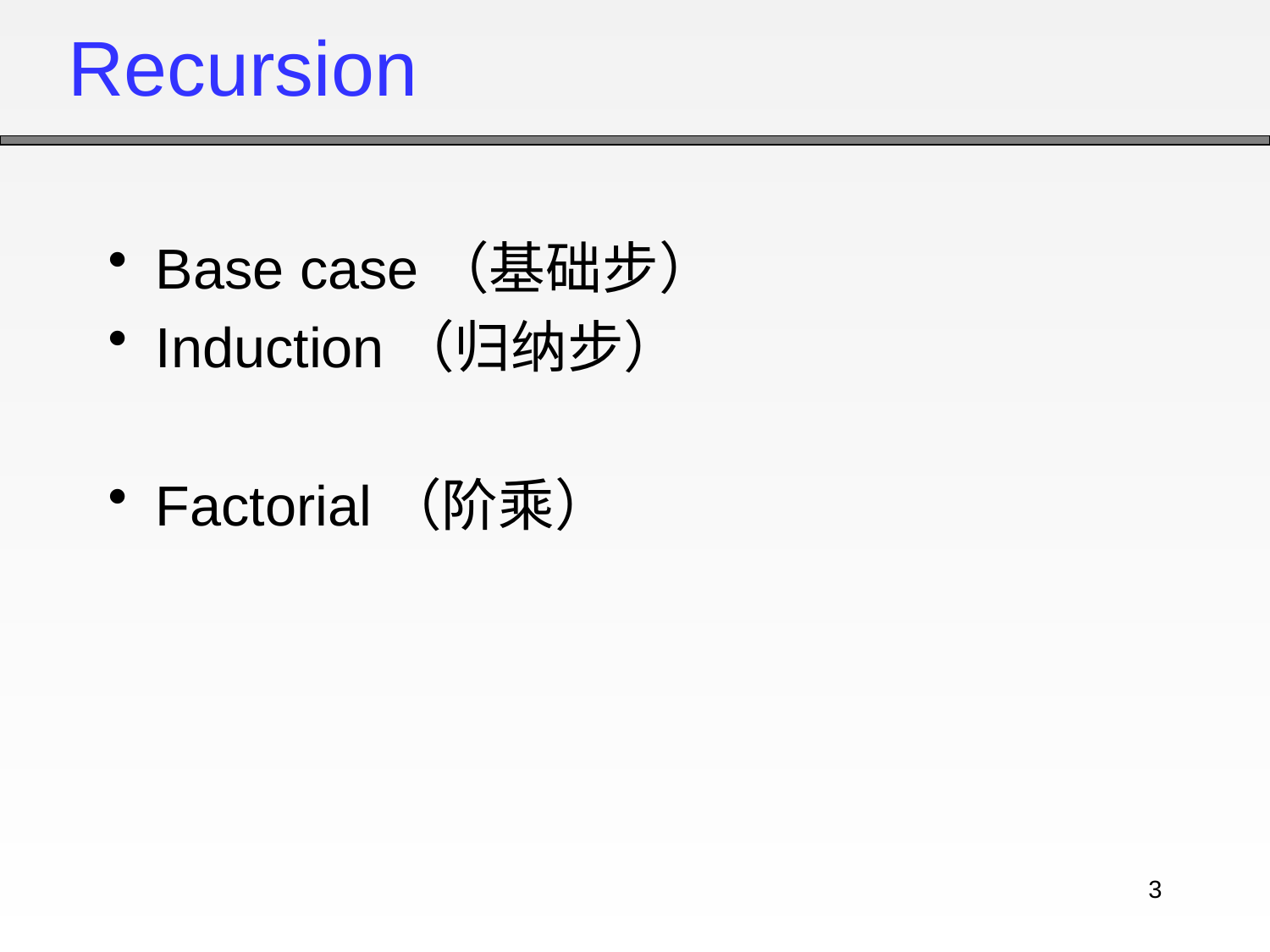

# Recursion
Base case（基础步）
Induction（归纳步）

Factorial（阶乘）
3